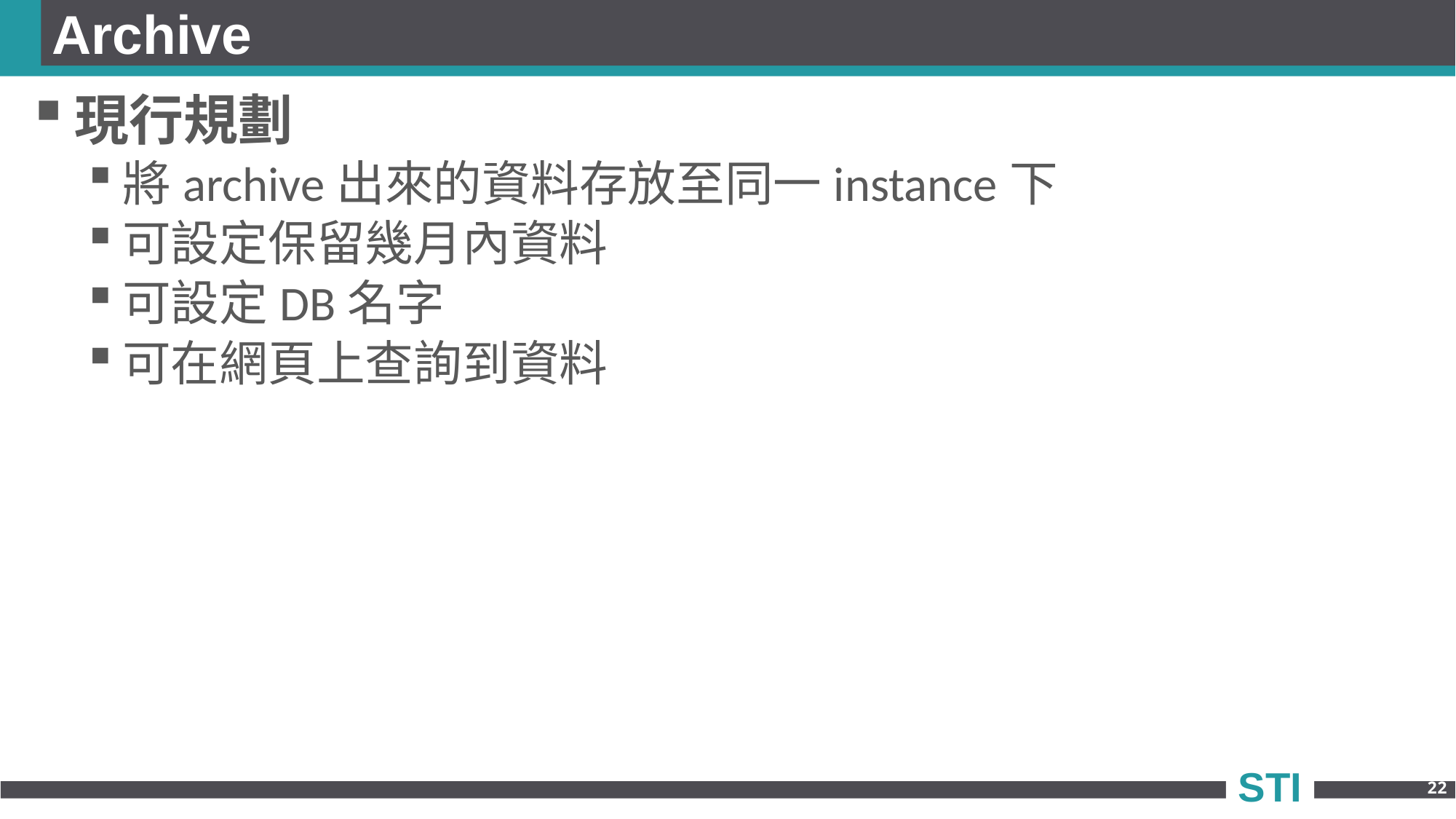

# Archive
現行規劃
將archive出來的資料存放至同一instance下
可設定保留幾月內資料
可設定DB名字
可在網頁上查詢到資料
22